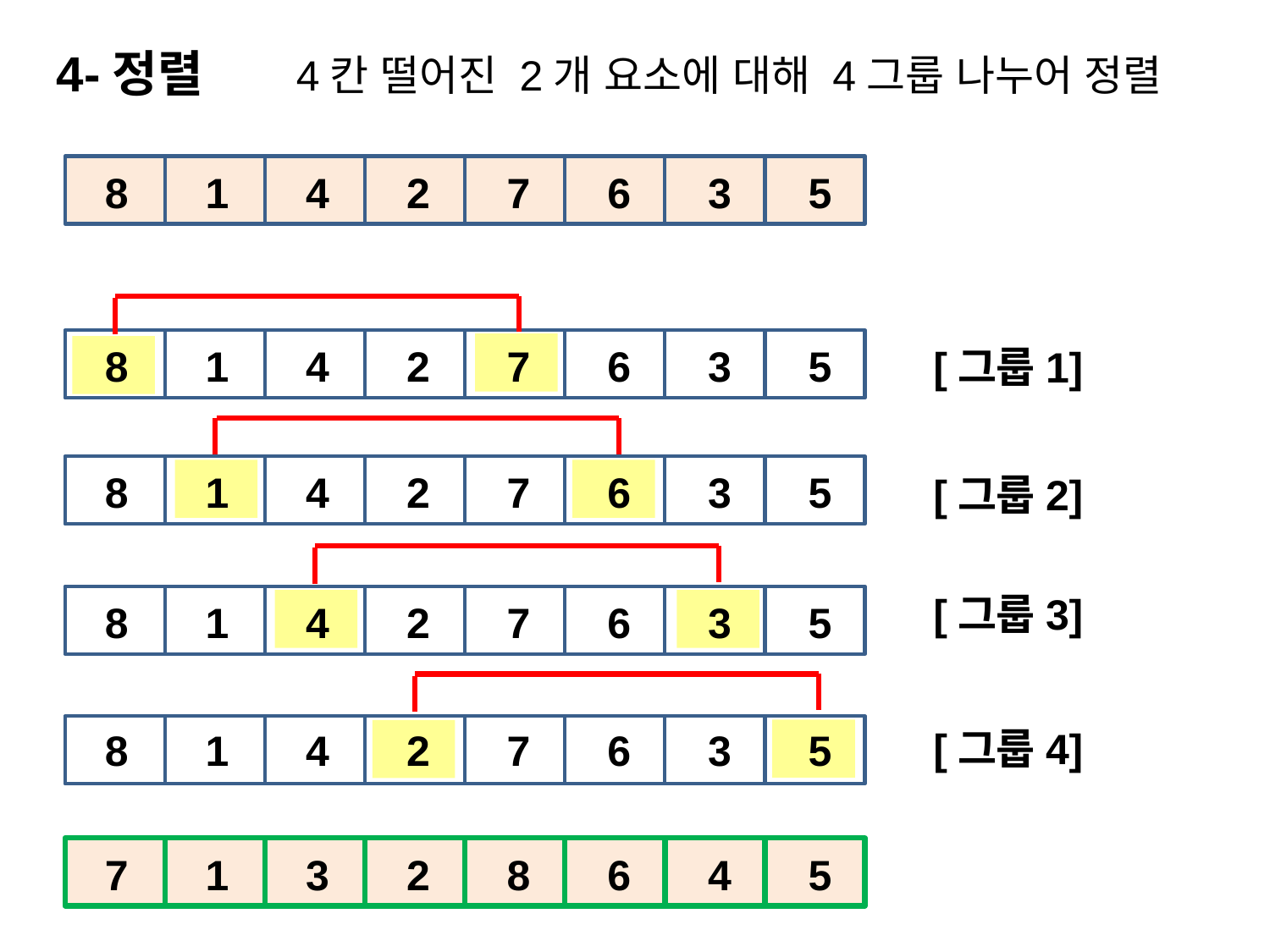

4-정렬
4칸 떨어진 2개 요소에 대해 4그룹 나누어 정렬

8
1
4
2
7
6
3
5

8
1
4
2
7
6
3
5
[그룹1]

8
1
4
2
7
6
3
5

[그룹2]
[그룹3]

8
1
4
2
7
6
3
5

[그룹4]

8
1
4
2
7
6
3
5

7
1
3
2
8
6
4
5